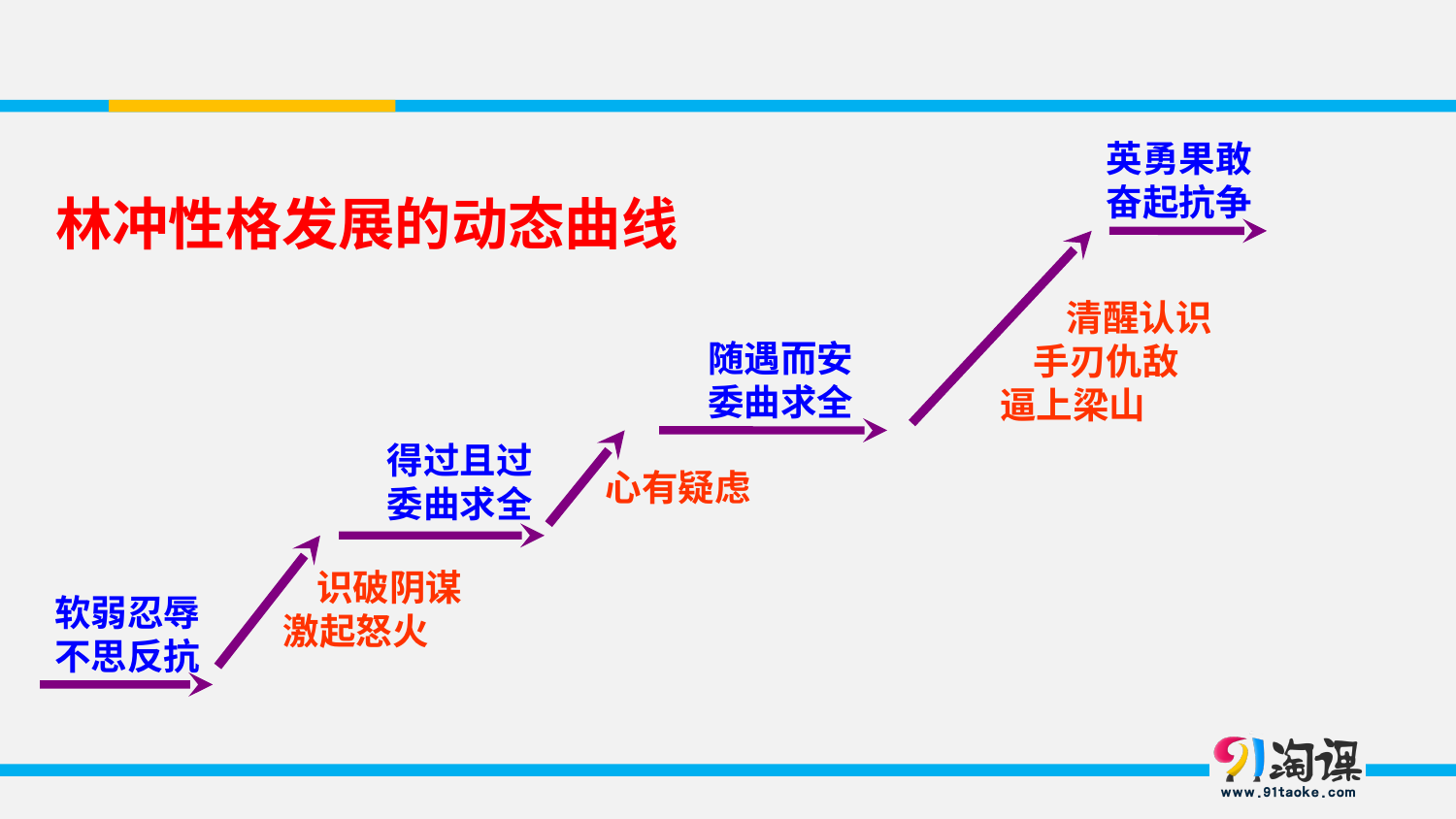

英勇果敢
奋起抗争
林冲性格发展的动态曲线

       清醒认识
   手刃仇敌
逼上梁山
随遇而安
委曲求全

得过且过
委曲求全

心有疑虑

   识破阴谋
激起怒火
软弱忍辱
不思反抗